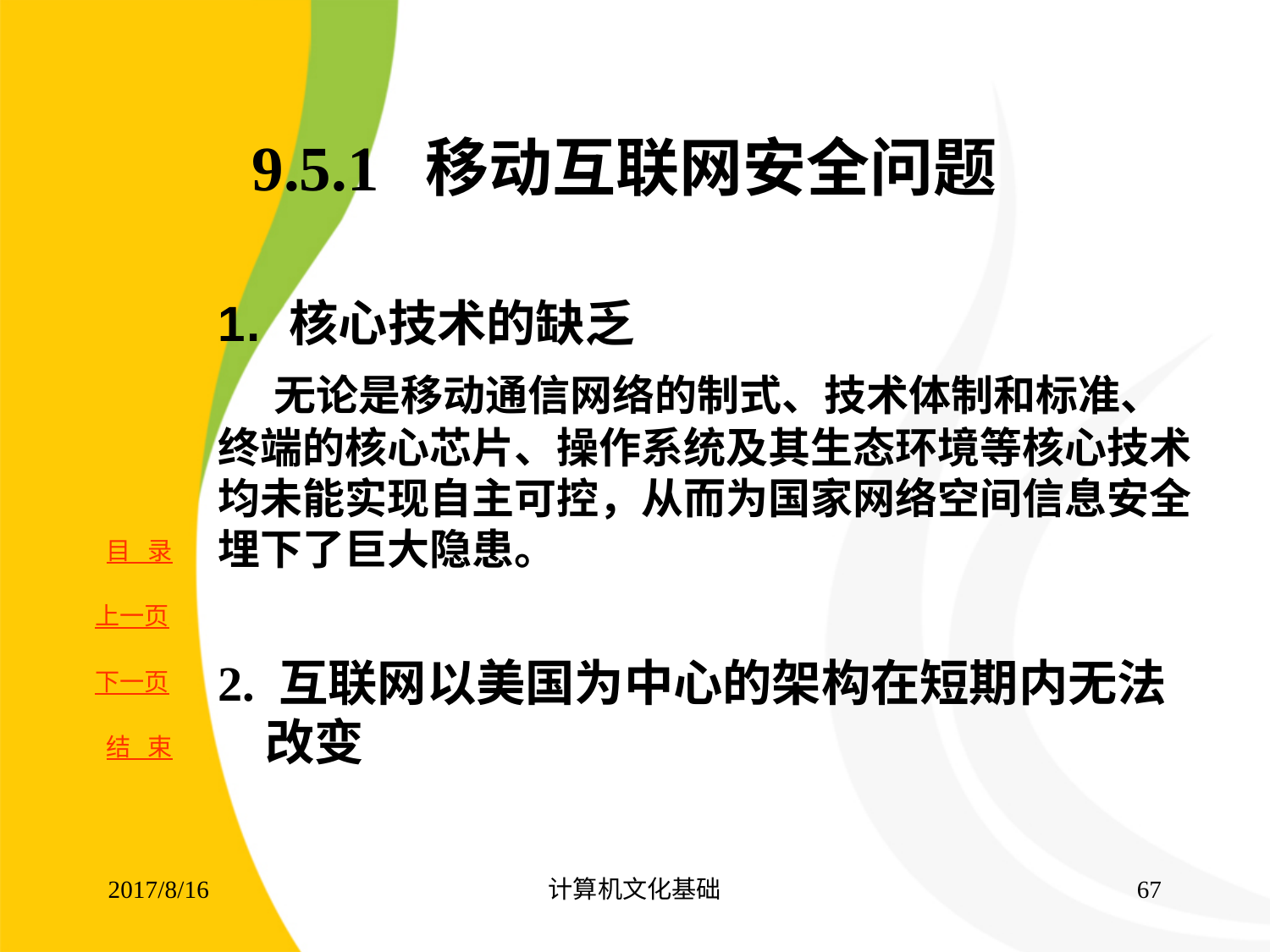

# 9.5.1  移动互联网安全问题
核心技术的缺乏
    无论是移动通信网络的制式、技术体制和标准、终端的核心芯片、操作系统及其生态环境等核心技术均未能实现自主可控，从而为国家网络空间信息安全埋下了巨大隐患。

2. 互联网以美国为中心的架构在短期内无法改变
2017/8/16
计算机文化基础
67